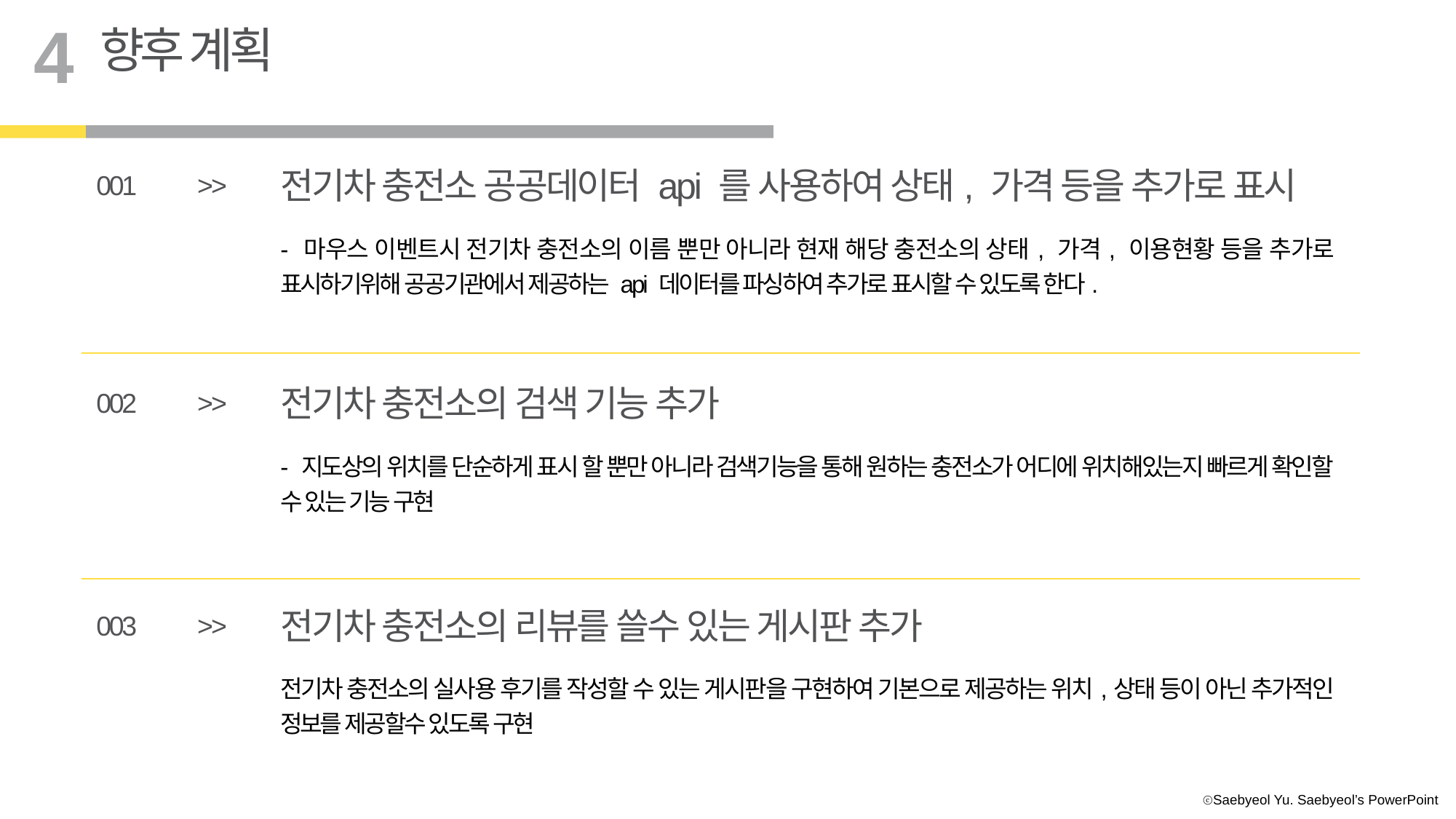

4
향후 계획

전기차 충전소 공공데이터 api 를 사용하여 상태, 가격 등을 추가로 표시
001
>>
- 마우스 이벤트시 전기차 충전소의 이름 뿐만 아니라 현재 해당 충전소의 상태, 가격, 이용현황 등을 추가로 표시하기위해 공공기관에서 제공하는 api 데이터를 파싱하여 추가로 표시할 수 있도록 한다.
전기차 충전소의 검색 기능 추가
002
>>
- 지도상의 위치를 단순하게 표시 할 뿐만 아니라 검색기능을 통해 원하는 충전소가 어디에 위치해있는지 빠르게 확인할 수 있는 기능 구현
전기차 충전소의 리뷰를 쓸수 있는 게시판 추가
003
>>
전기차 충전소의 실사용 후기를 작성할 수 있는 게시판을 구현하여 기본으로 제공하는 위치,상태 등이 아닌 추가적인 정보를 제공할수 있도록 구현